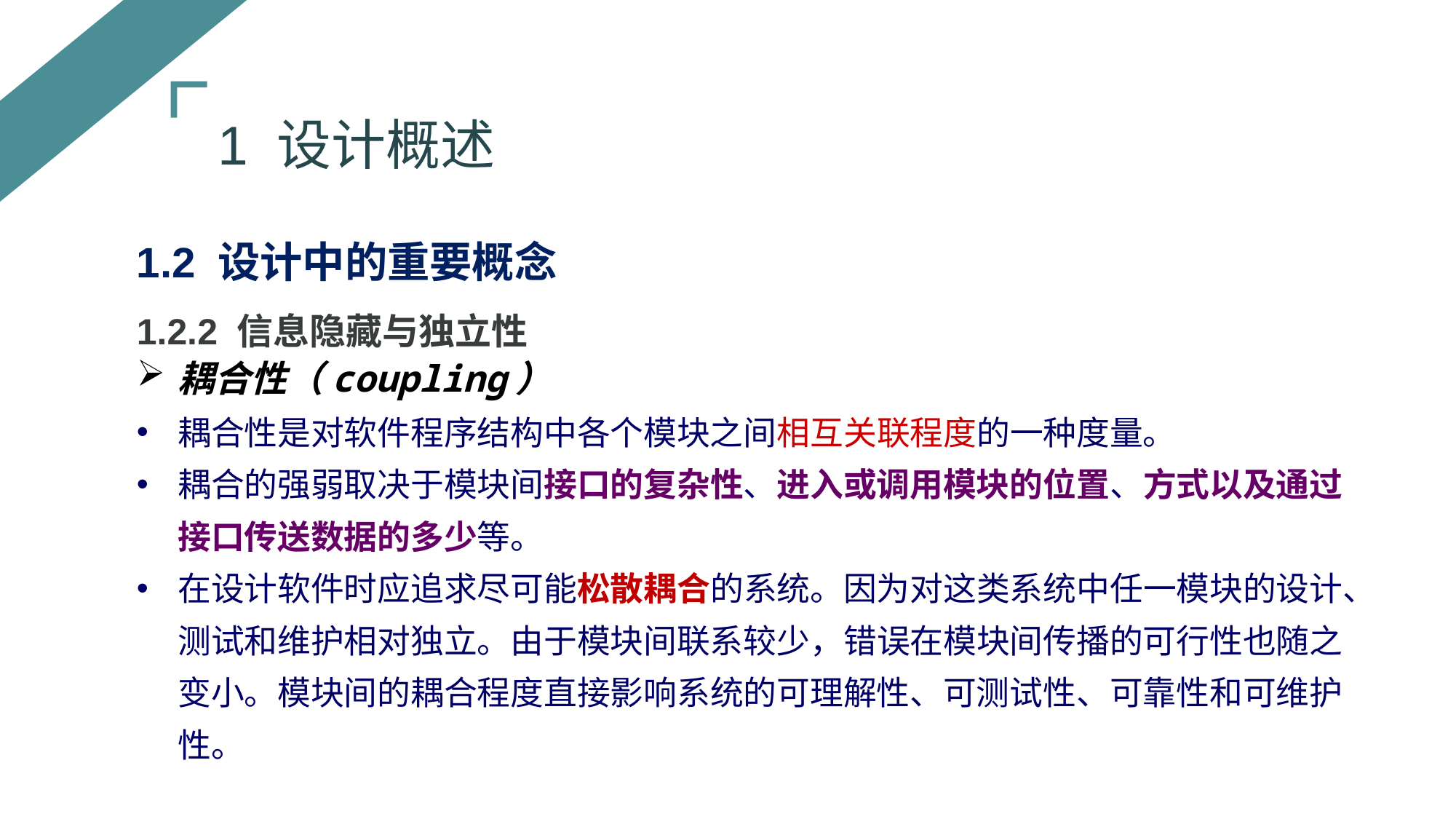

1 设计概述
1.2 设计中的重要概念
1.2.2 信息隐藏与独立性
耦合性（coupling）
耦合性是对软件程序结构中各个模块之间相互关联程度的一种度量。
耦合的强弱取决于模块间接口的复杂性、进入或调用模块的位置、方式以及通过接口传送数据的多少等。
在设计软件时应追求尽可能松散耦合的系统。因为对这类系统中任一模块的设计、测试和维护相对独立。由于模块间联系较少，错误在模块间传播的可行性也随之变小。模块间的耦合程度直接影响系统的可理解性、可测试性、可靠性和可维护性。